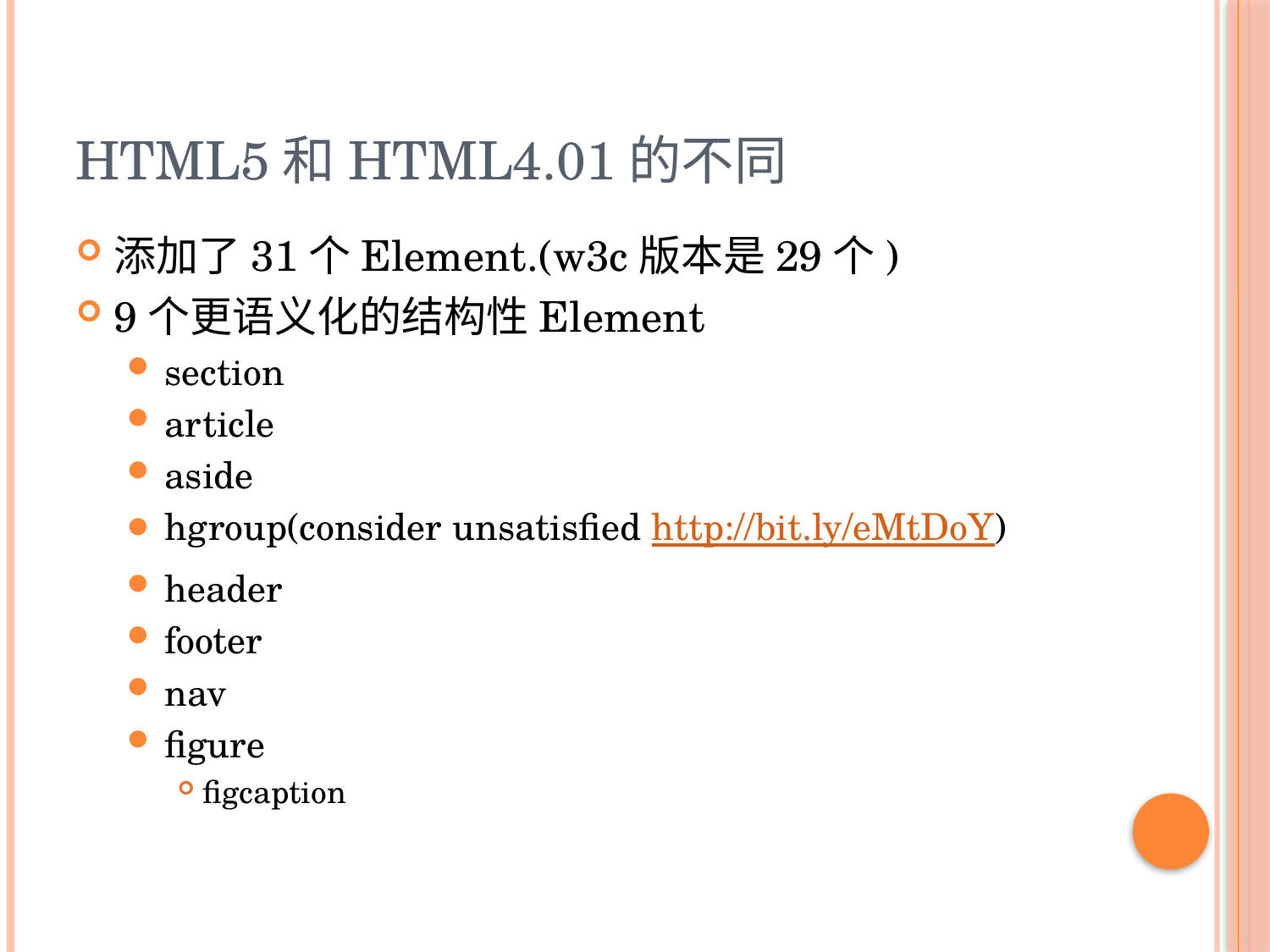

# HTML5和HTML4.01的不同
添加了31个Element.(w3c版本是29个)
9个更语义化的结构性Element
section
article
aside
hgroup(consider unsatisfied http://bit.ly/eMtDoY)
header
footer
nav
figure
figcaption